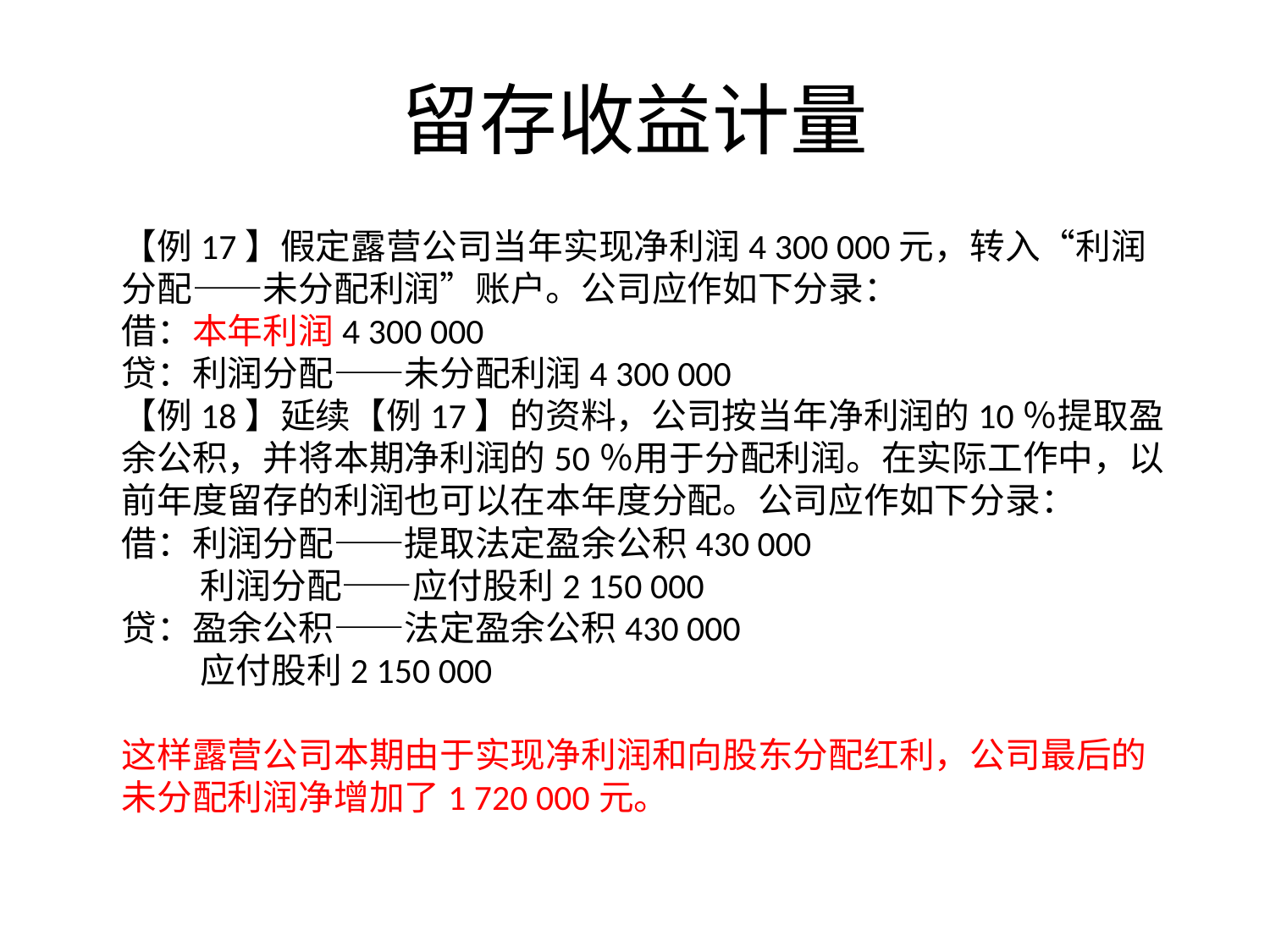

# 留存收益计量
【例17】假定露营公司当年实现净利润4 300 000元，转入“利润分配——未分配利润”账户。公司应作如下分录：
借：本年利润4 300 000
贷：利润分配——未分配利润4 300 000
【例18】延续【例17】的资料，公司按当年净利润的10％提取盈余公积，并将本期净利润的50％用于分配利润。在实际工作中，以前年度留存的利润也可以在本年度分配。公司应作如下分录：
借：利润分配——提取法定盈余公积430 000
         利润分配——应付股利2 150 000
贷：盈余公积——法定盈余公积430 000
         应付股利2 150 000

这样露营公司本期由于实现净利润和向股东分配红利，公司最后的未分配利润净增加了1 720 000元。